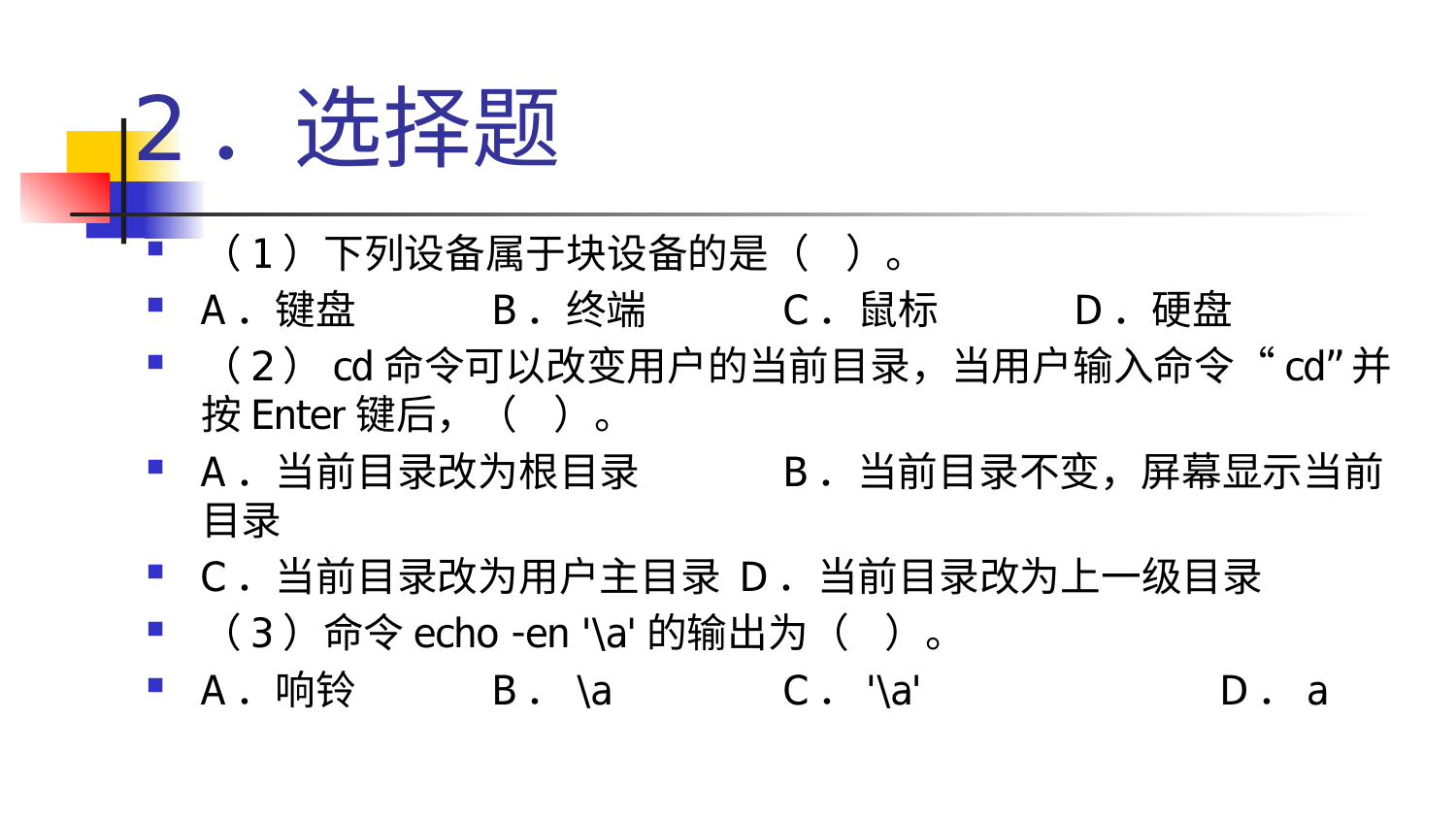

# 2．选择题
（1）下列设备属于块设备的是（    ）。
A．键盘  	B．终端  	C．鼠标 	D．硬盘
（2）cd命令可以改变用户的当前目录，当用户输入命令“cd”并按Enter键后，（    ）。
A．当前目录改为根目录 	B．当前目录不变，屏幕显示当前目录
C．当前目录改为用户主目录 D．当前目录改为上一级目录
（3）命令echo -en '\a'的输出为（    ）。
A．响铃 	B．\a 		C．'\a' 		D．a